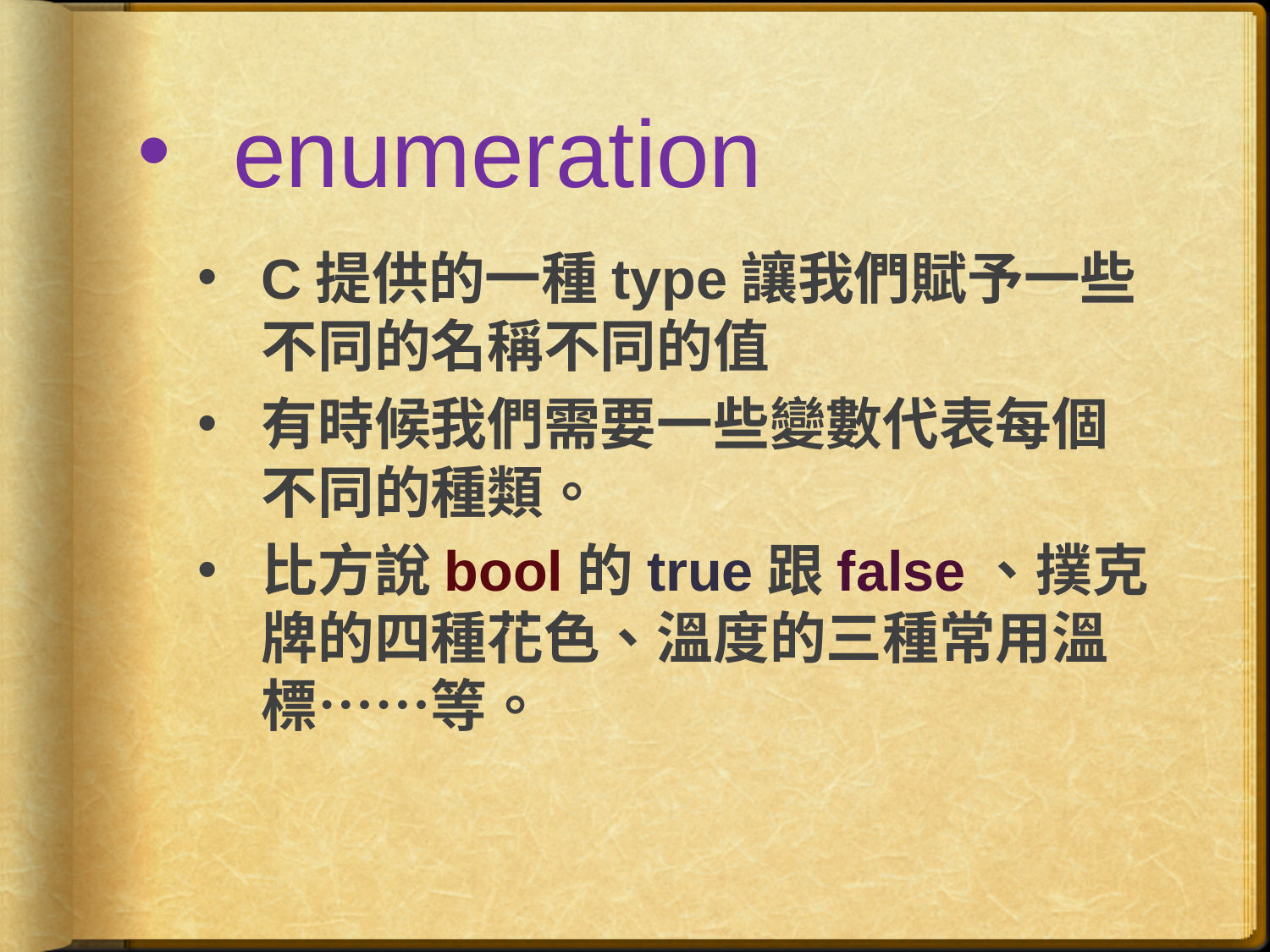

# enumeration
C提供的一種type讓我們賦予一些不同的名稱不同的值
有時候我們需要一些變數代表每個不同的種類。
比方說bool的true跟false、撲克牌的四種花色、溫度的三種常用溫標……等。